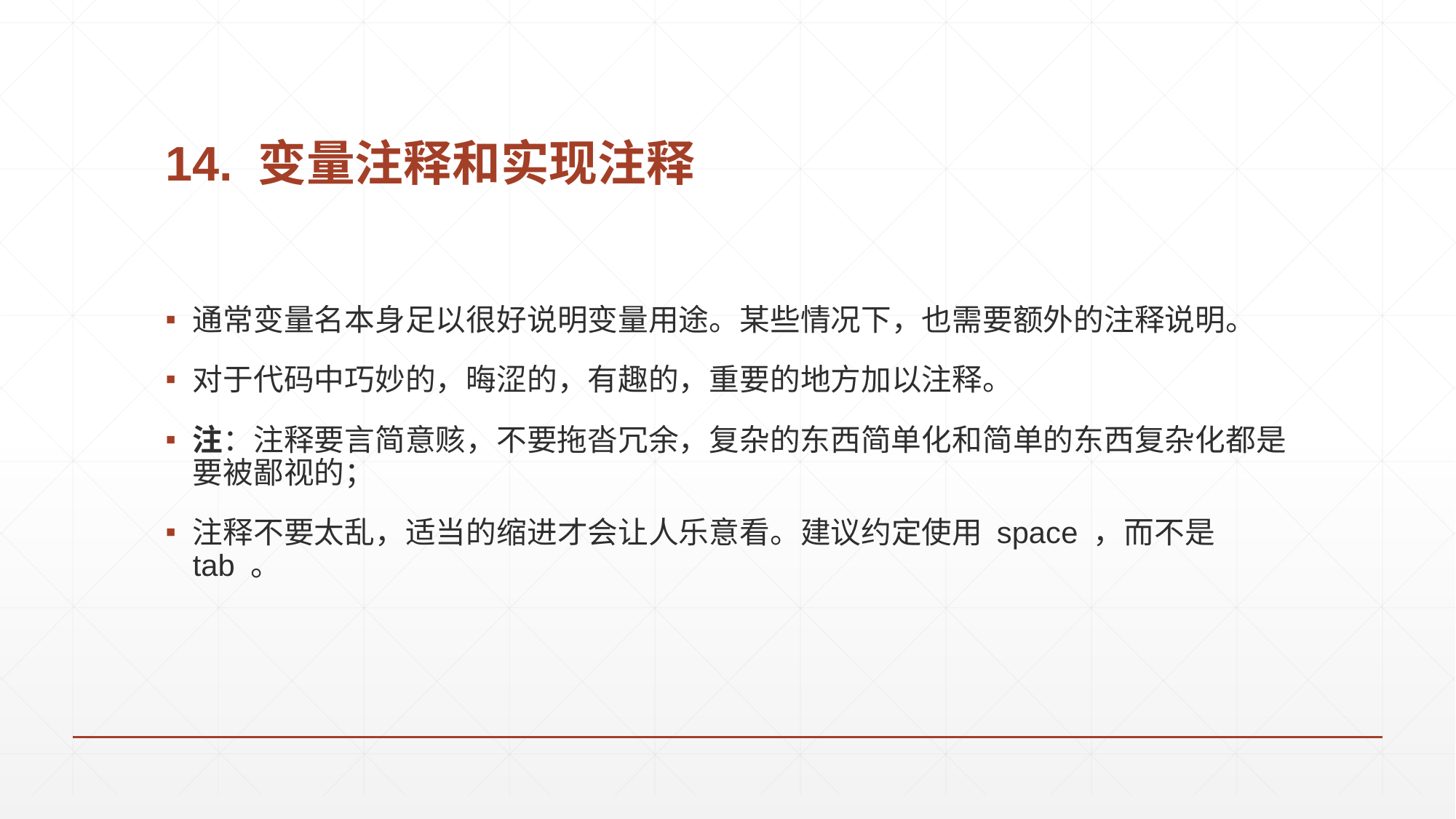

# 14. 变量注释和实现注释
通常变量名本身足以很好说明变量用途。某些情况下，也需要额外的注释说明。
对于代码中巧妙的，晦涩的，有趣的，重要的地方加以注释。
注：注释要言简意赅，不要拖沓冗余，复杂的东西简单化和简单的东西复杂化都是要被鄙视的；
注释不要太乱，适当的缩进才会让人乐意看。建议约定使用 space ，而不是 tab 。